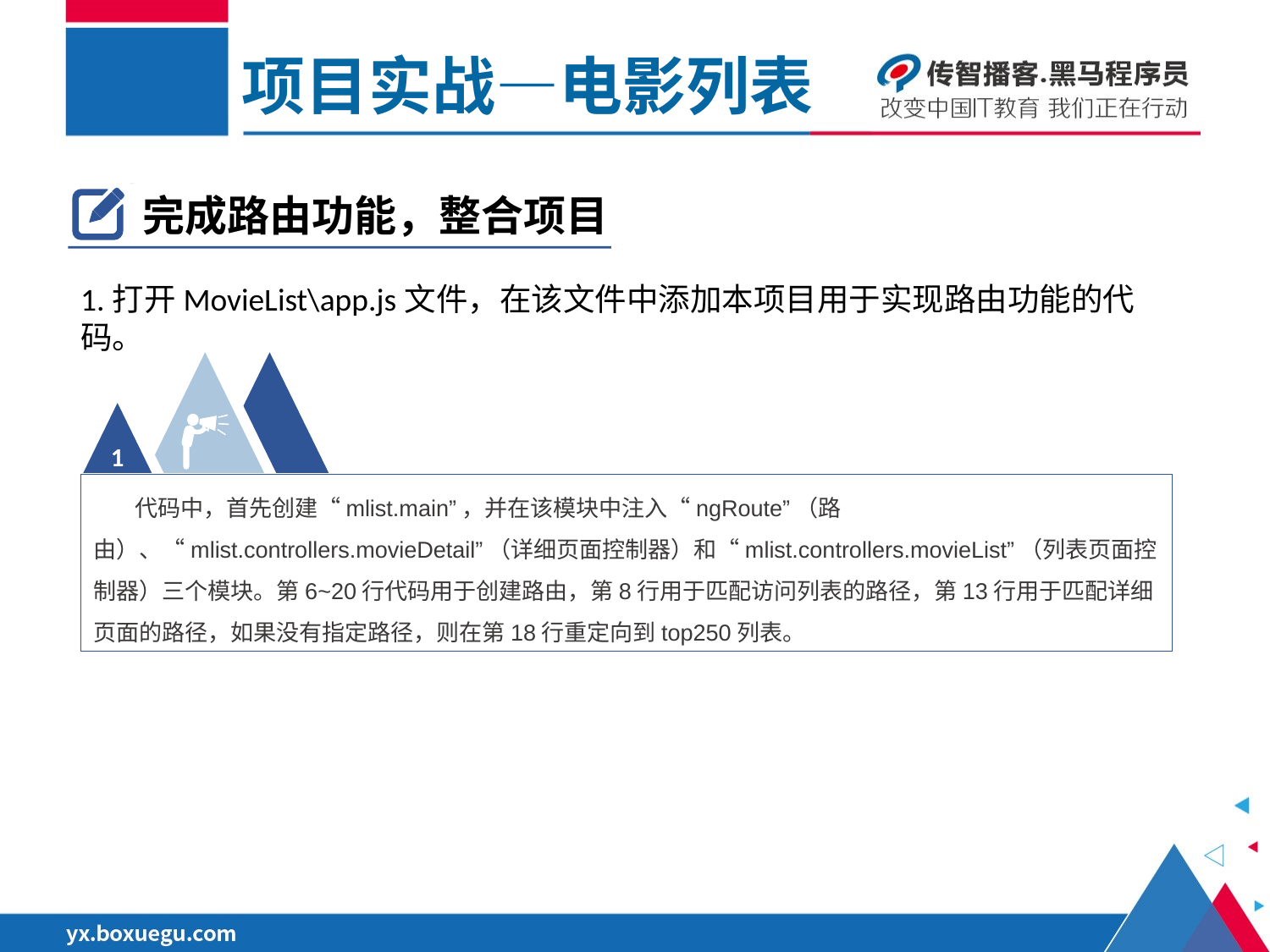

项目实战—电影列表
完成路由功能，整合项目

1.打开MovieList\app.js文件，在该文件中添加本项目用于实现路由功能的代码。

1

       代码中，首先创建“mlist.main”，并在该模块中注入“ngRoute”（路由）、“mlist.controllers.movieDetail”（详细页面控制器）和“mlist.controllers.movieList”（列表页面控制器）三个模块。第6~20行代码用于创建路由，第8行用于匹配访问列表的路径，第13行用于匹配详细页面的路径，如果没有指定路径，则在第18行重定向到top250列表。